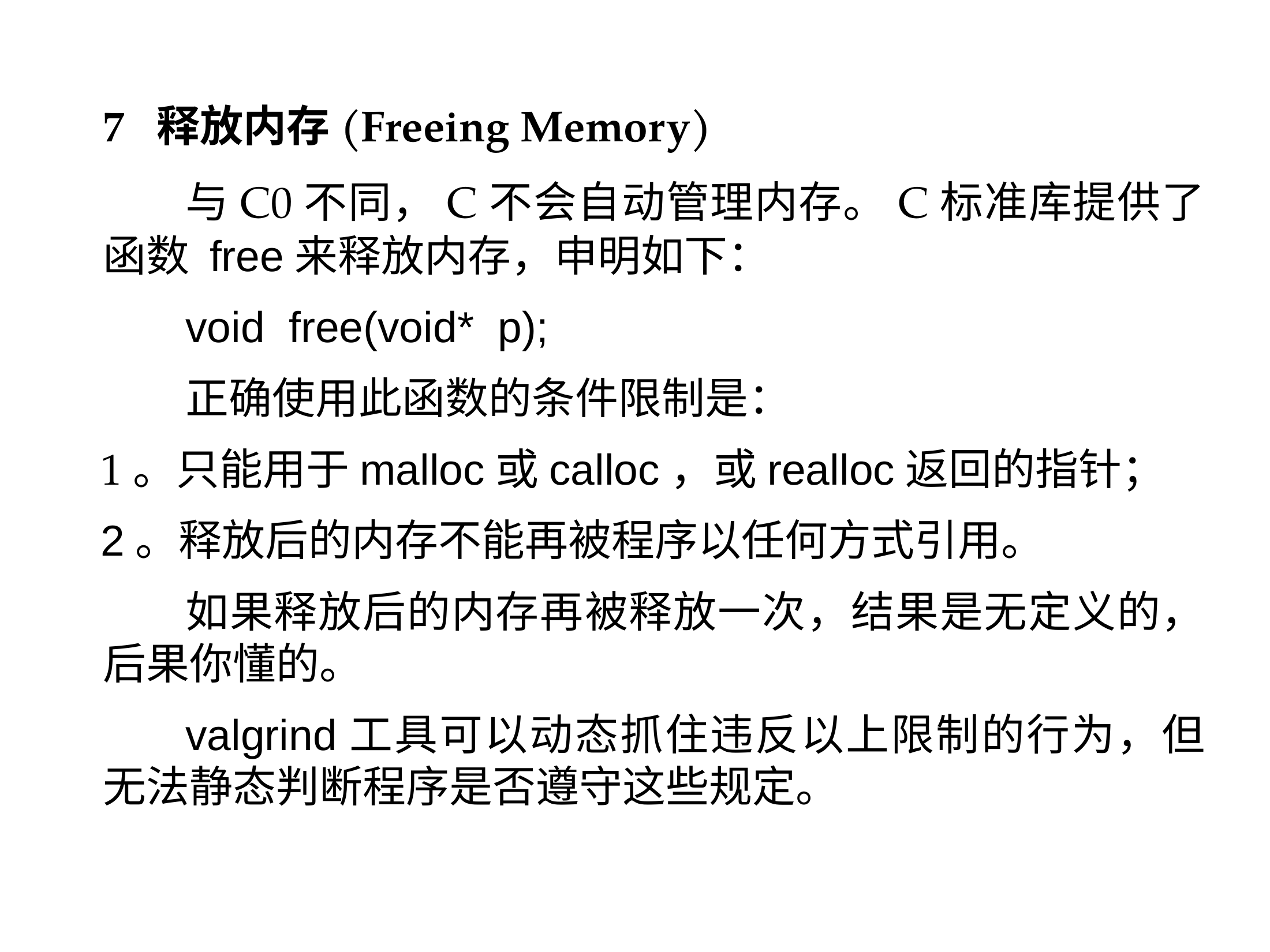

7  释放内存(Freeing Memory)
与C0不同，C不会自动管理内存。C标准库提供了函数 free来释放内存，申明如下：
void  free(void*  p);
正确使用此函数的条件限制是：
1。只能用于malloc或calloc，或realloc返回的指针；
2。释放后的内存不能再被程序以任何方式引用。
如果释放后的内存再被释放一次，结果是无定义的，后果你懂的。
valgrind工具可以动态抓住违反以上限制的行为，但无法静态判断程序是否遵守这些规定。